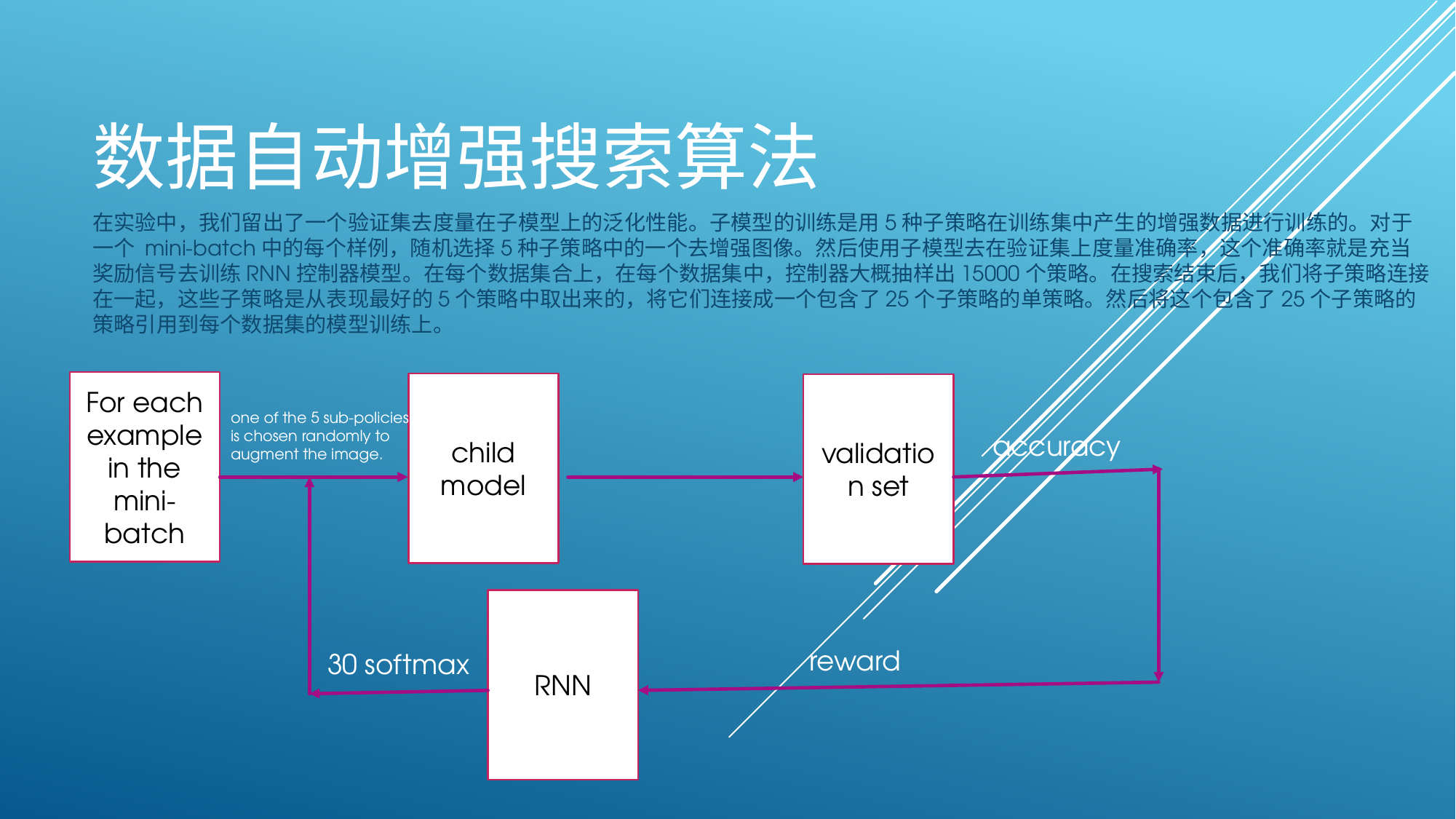

# 数据自动增强搜索算法
在实验中，我们留出了一个验证集去度量在子模型上的泛化性能。子模型的训练是用5种子策略在训练集中产生的增强数据进行训练的。对于一个 mini-batch中的每个样例，随机选择5种子策略中的一个去增强图像。然后使用子模型去在验证集上度量准确率，这个准确率就是充当奖励信号去训练RNN控制器模型。在每个数据集合上，在每个数据集中，控制器大概抽样出15000个策略。在搜索结束后，我们将子策略连接在一起，这些子策略是从表现最好的5个策略中取出来的，将它们连接成一个包含了25个子策略的单策略。然后将这个包含了25个子策略的策略引用到每个数据集的模型训练上。
For each example in the mini-batch
child model
validation set
one of the 5 sub-policies is chosen randomly to augment the image.
accuracy
RNN
reward
30 softmax